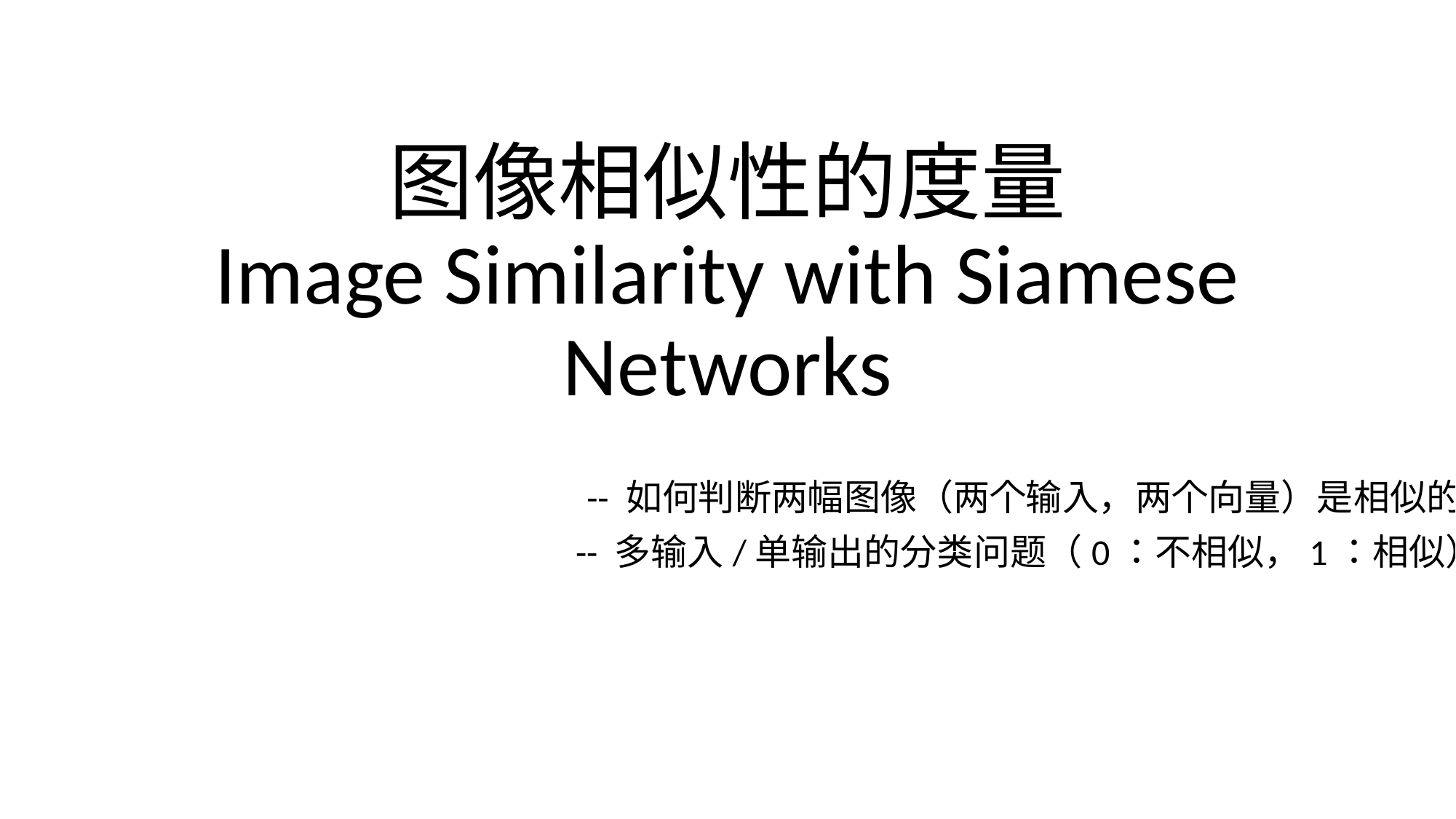

# 图像相似性的度量 Image Similarity with Siamese Networks
-- 如何判断两幅图像（两个输入，两个向量）是相似的
 -- 多输入/单输出的分类问题（0：不相似，1：相似）